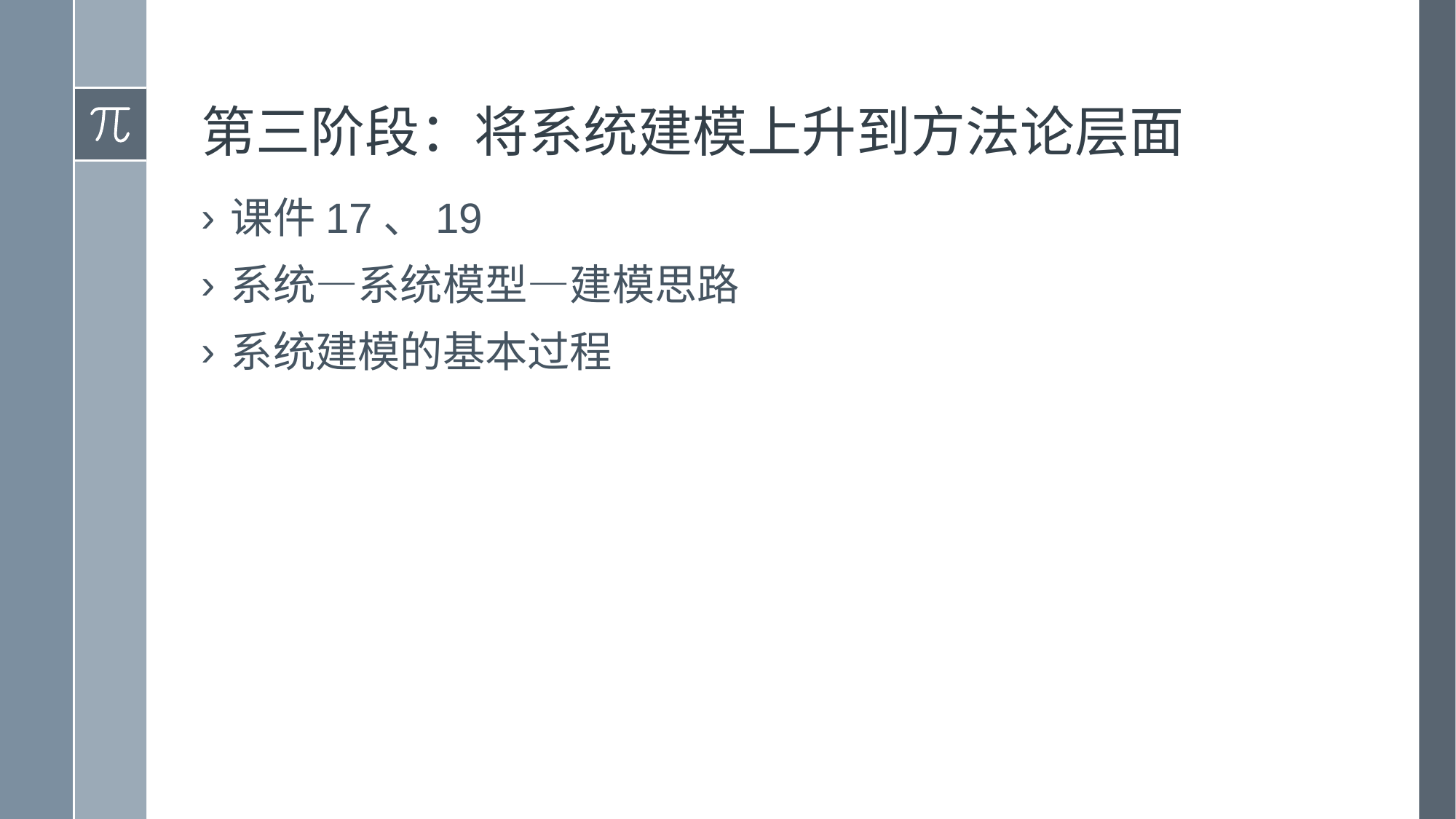

# 第三阶段：将系统建模上升到方法论层面
课件17、19
系统—系统模型—建模思路
系统建模的基本过程